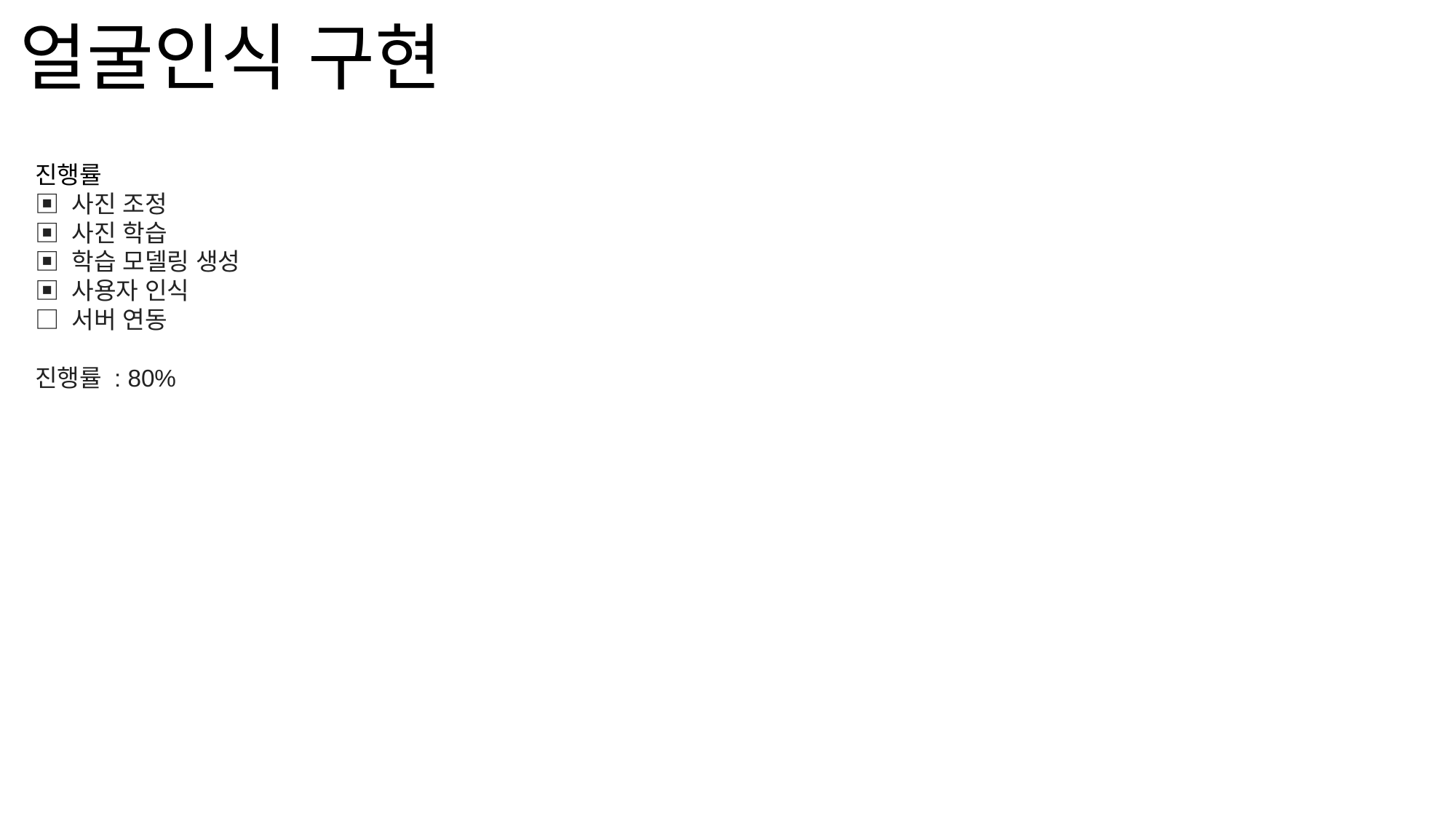

얼굴인식 구현
진행률
▣ 사진 조정
▣ 사진 학습
▣ 학습 모델링 생성
▣ 사용자 인식
□ 서버 연동

진행률 : 80%